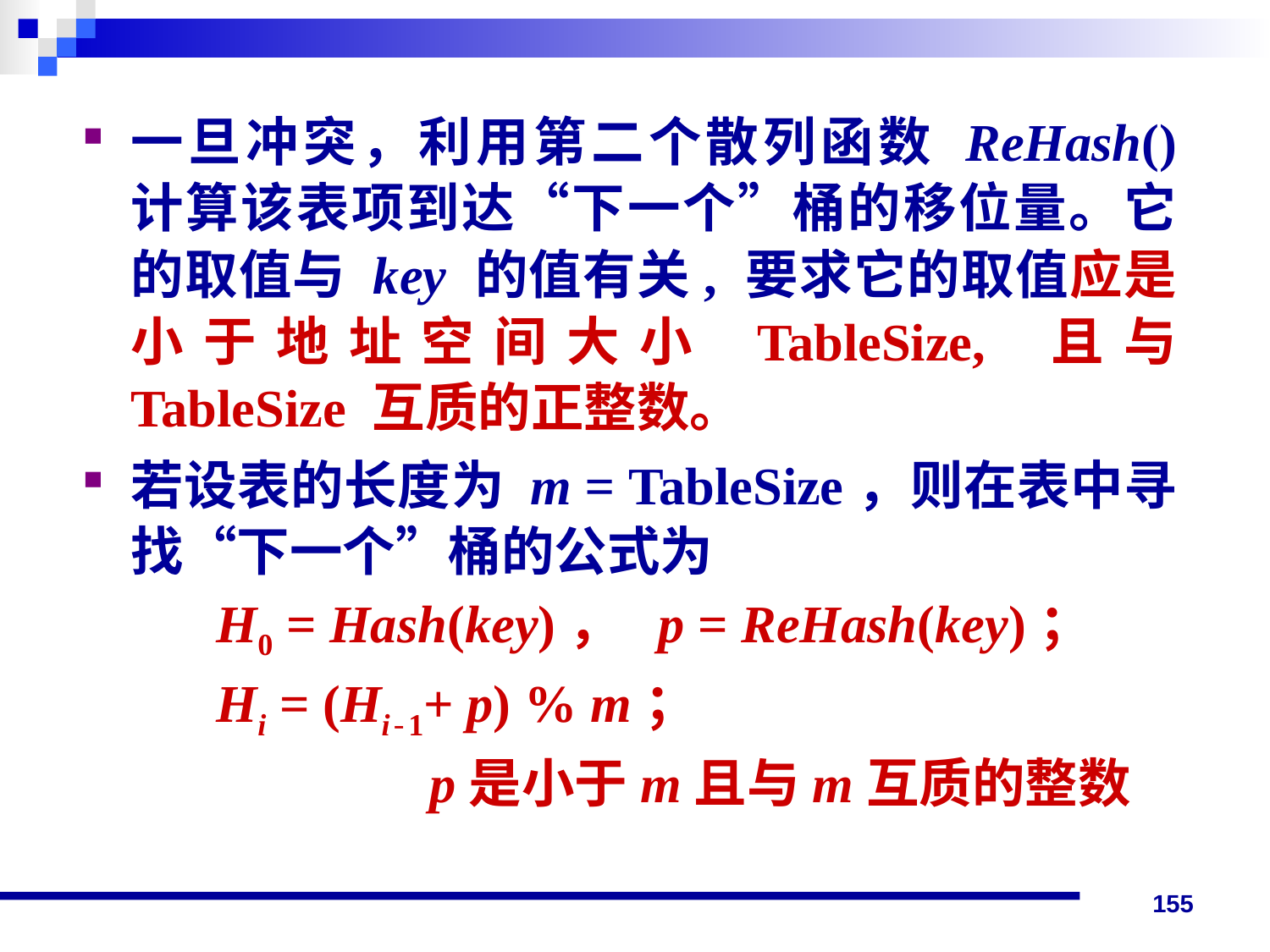

一旦冲突，利用第二个散列函数 ReHash() 计算该表项到达“下一个”桶的移位量。它的取值与 key 的值有关, 要求它的取值应是小于地址空间大小 TableSize, 且与 TableSize 互质的正整数。
若设表的长度为 m = TableSize，则在表中寻找“下一个”桶的公式为
          H0 = Hash(key)，  p = ReHash(key)；
          Hi = (Hi-1+ p) % m；
                          p是小于m且与m互质的整数
155